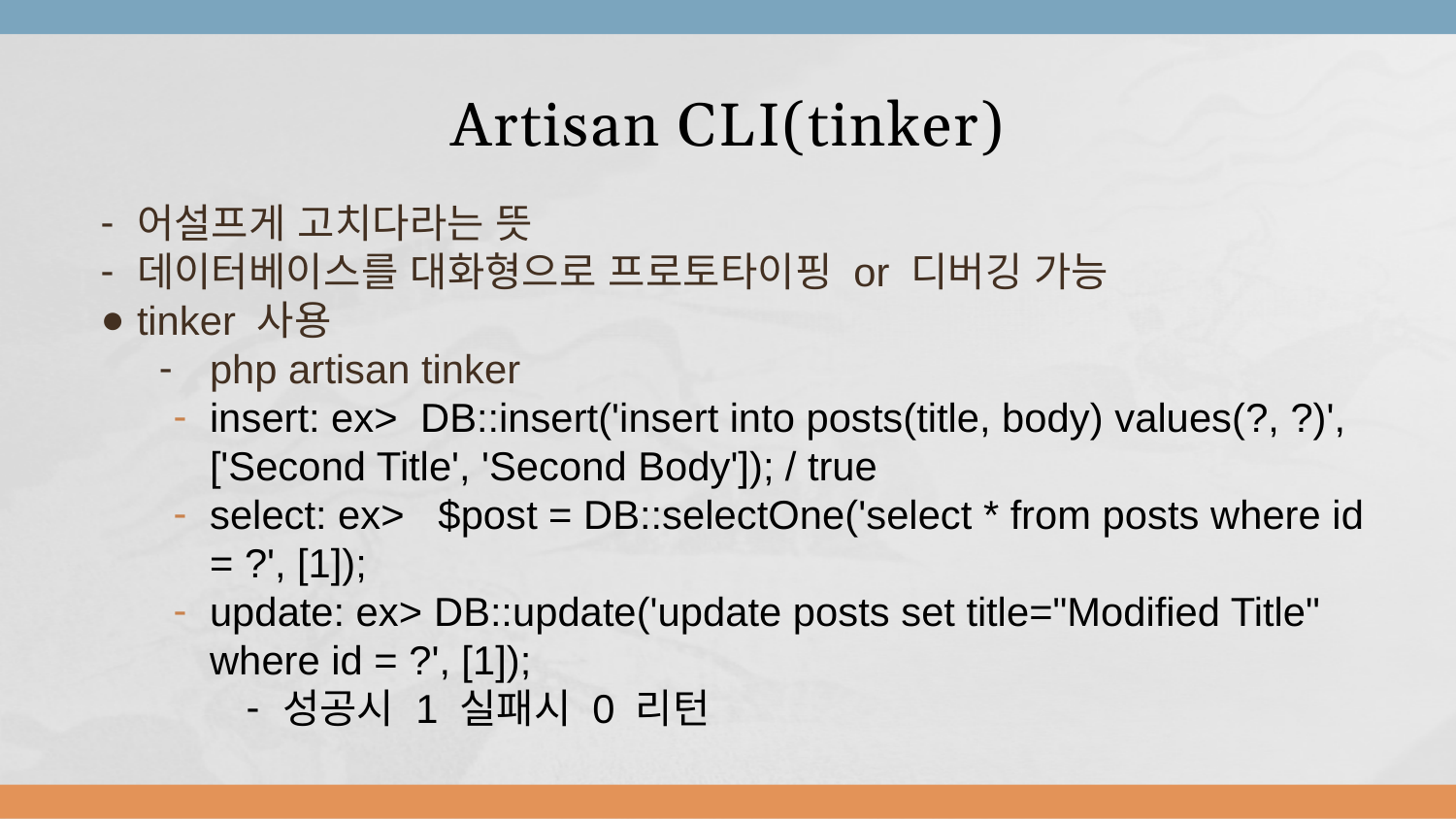

# Artisan CLI(tinker)
어설프게 고치다라는 뜻
데이터베이스를 대화형으로 프로토타이핑 or 디버깅 가능
tinker 사용
php artisan tinker
insert: ex>  DB::insert('insert into posts(title, body) values(?, ?)', ['Second Title', 'Second Body']); / true
select: ex>   $post = DB::selectOne('select * from posts where id = ?', [1]);
update: ex> DB::update('update posts set title="Modified Title" where id = ?', [1]);
성공시 1 실패시 0 리턴